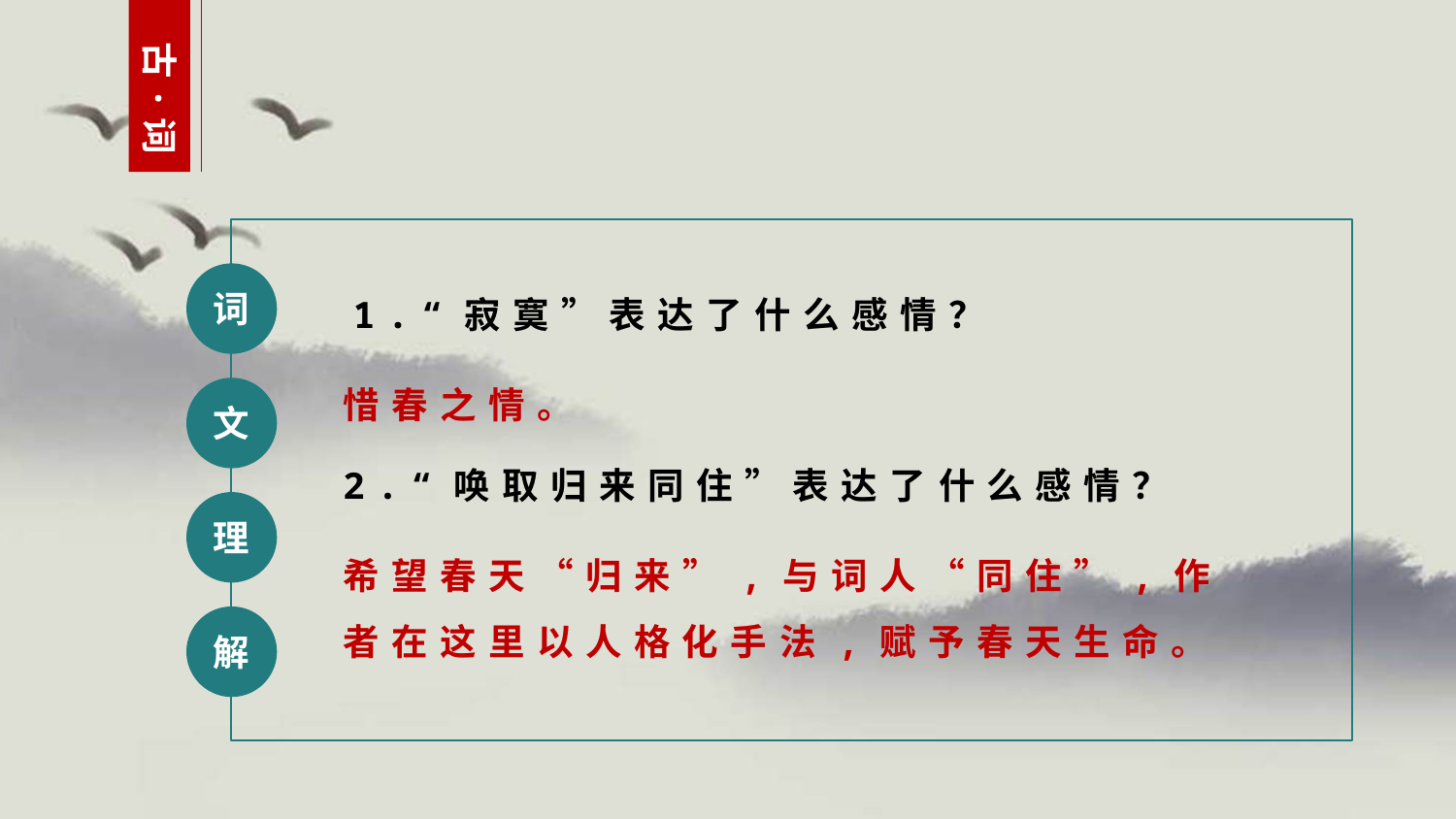

古·词

词

文

理

解
1.“寂寞”表达了什么感情？
惜春之情。
2.“唤取归来同住”表达了什么感情？
希望春天“归来”,与词人“同住”,作者在这里以人格化手法,赋予春天生命。